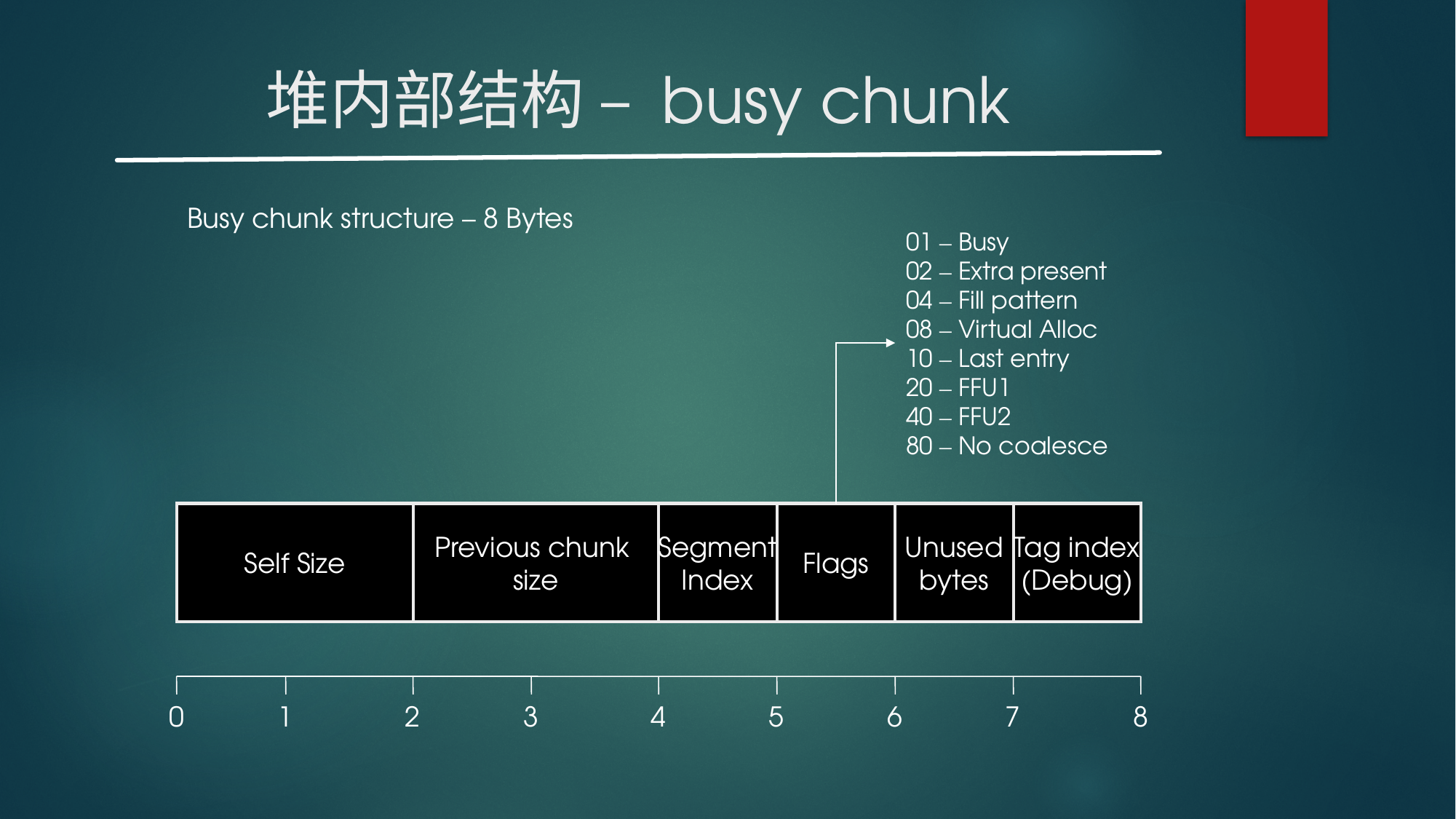

# 堆内部结构 – busy chunk
Busy chunk structure – 8 Bytes
01 – Busy
02 – Extra present
04 – Fill pattern
08 – Virtual Alloc
10 – Last entry
20 – FFU1
40 – FFU2
80 – No coalesce

Self Size
Previous chunk
size
Segment
Index
Flags
Unused
bytes
Tag index
(Debug)

0
1
2
3
4
5
6
7
8